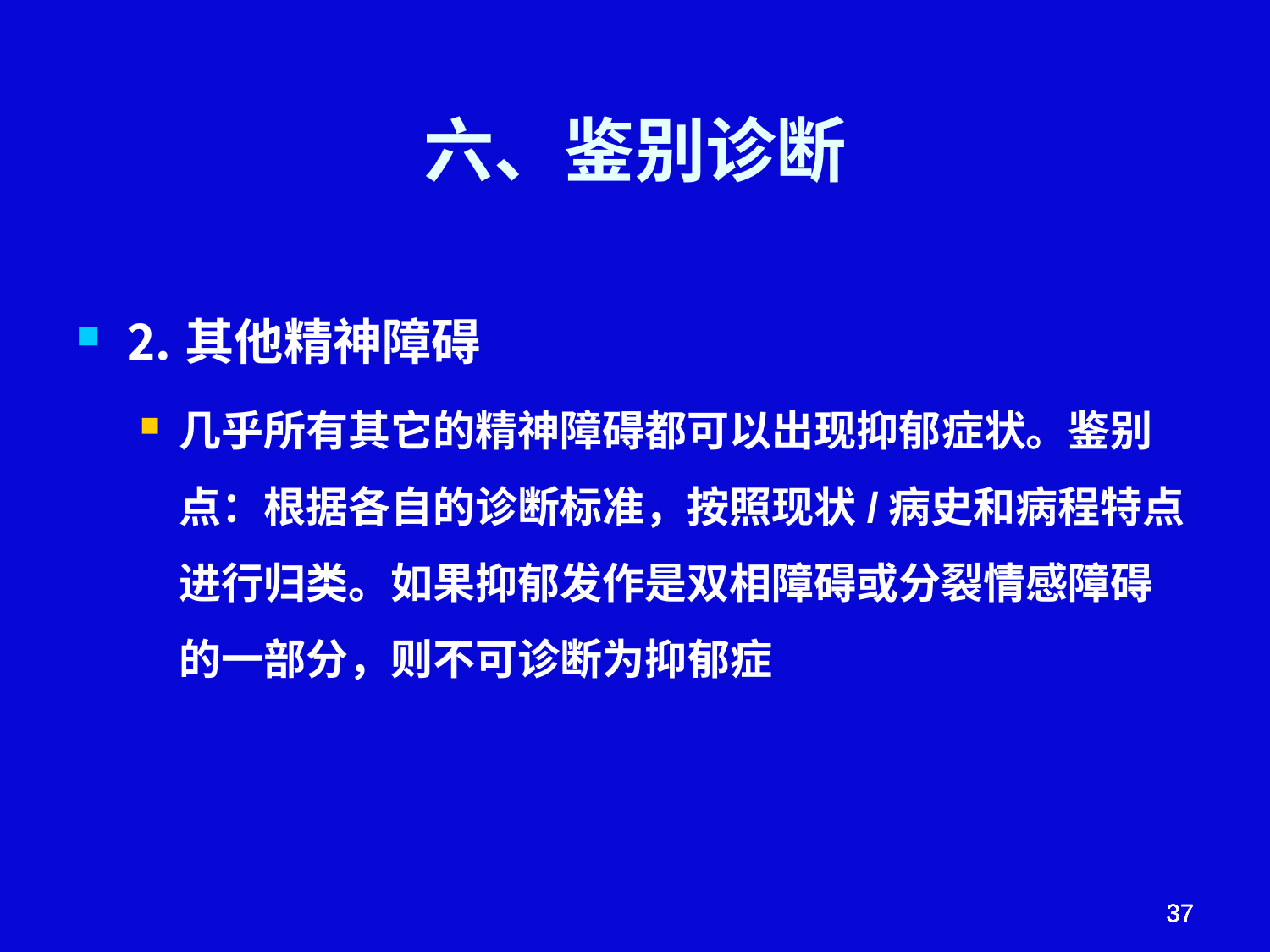

# 六、鉴别诊断
⒉其他精神障碍
几乎所有其它的精神障碍都可以出现抑郁症状。鉴别点：根据各自的诊断标准，按照现状/病史和病程特点进行归类。如果抑郁发作是双相障碍或分裂情感障碍的一部分，则不可诊断为抑郁症
37
37
37
37
37
37